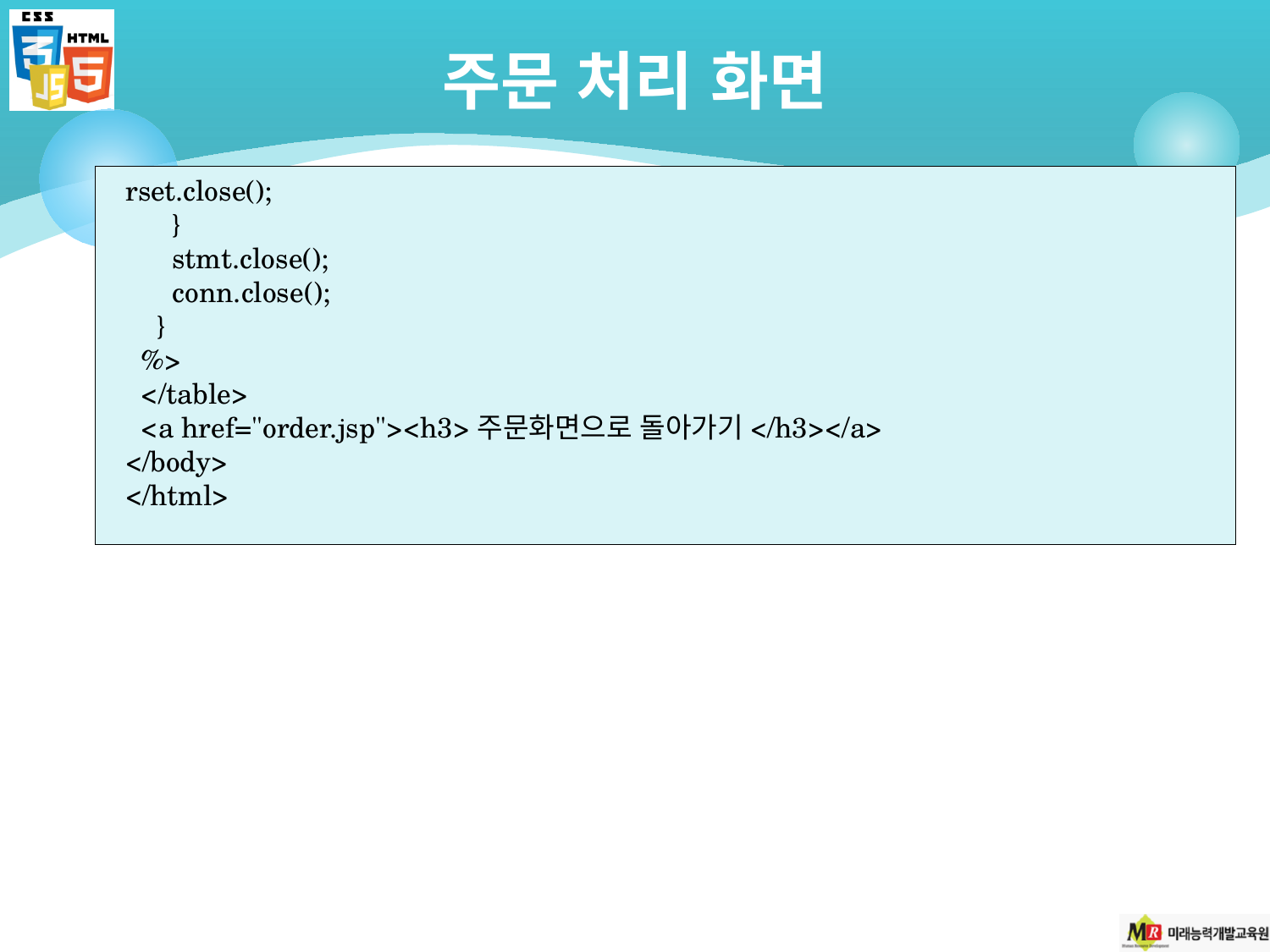

# 주문 처리 화면
rset.close();
      }
      stmt.close();
      conn.close();
    }
  %>
  </table>
  <a href="order.jsp"><h3>주문화면으로 돌아가기</h3></a>
</body>
</html>